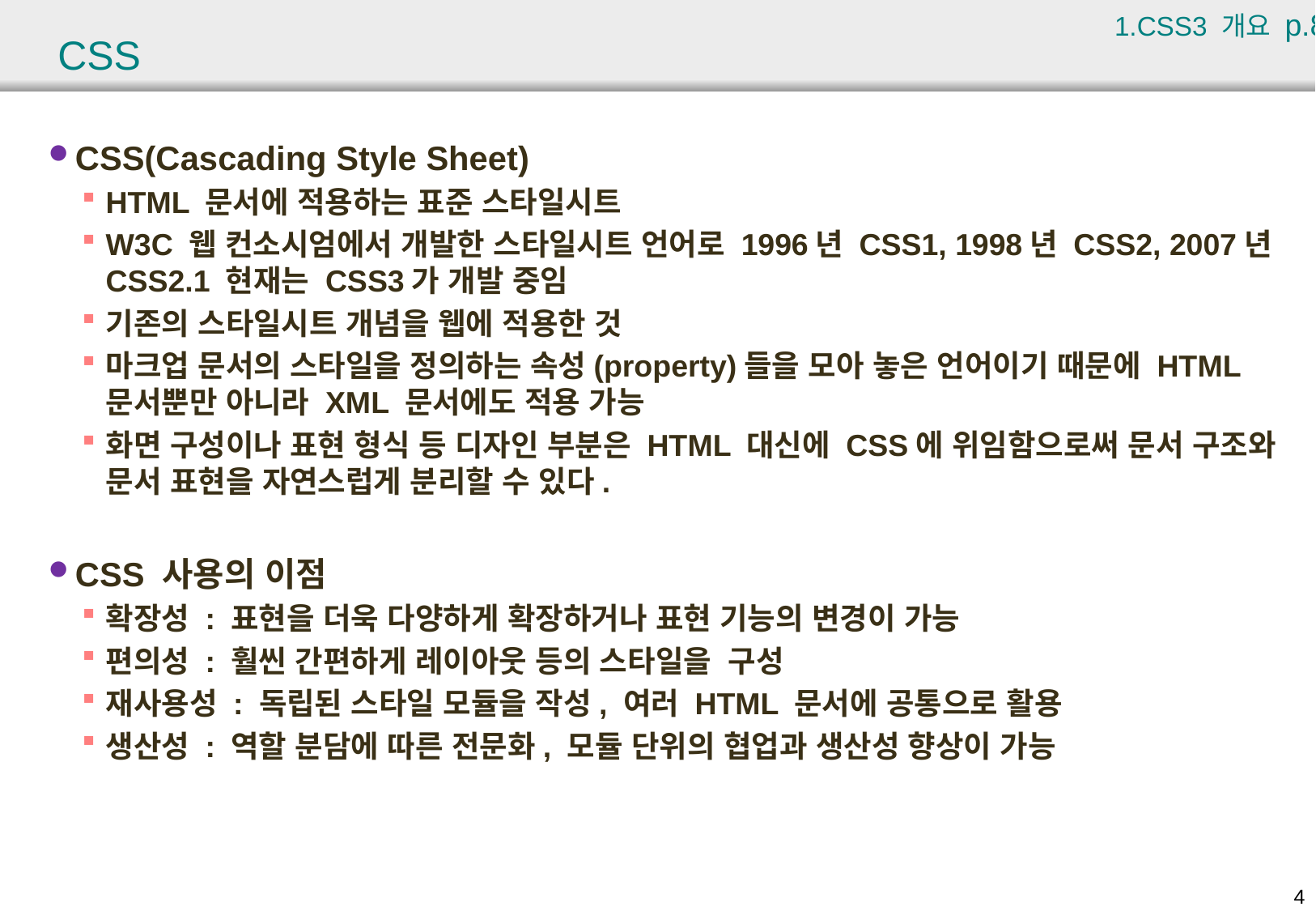

1.CSS3 개요 p.85
# CSS
CSS(Cascading Style Sheet)
HTML 문서에 적용하는 표준 스타일시트
W3C 웹 컨소시엄에서 개발한 스타일시트 언어로 1996년 CSS1, 1998년 CSS2, 2007년 CSS2.1 현재는 CSS3가 개발 중임
기존의 스타일시트 개념을 웹에 적용한 것
마크업 문서의 스타일을 정의하는 속성(property)들을 모아 놓은 언어이기 때문에 HTML 문서뿐만 아니라 XML 문서에도 적용 가능
화면 구성이나 표현 형식 등 디자인 부분은 HTML 대신에 CSS에 위임함으로써 문서 구조와 문서 표현을 자연스럽게 분리할 수 있다.

CSS 사용의 이점
확장성 : 표현을 더욱 다양하게 확장하거나 표현 기능의 변경이 가능
편의성 : 훨씬 간편하게 레이아웃 등의 스타일을  구성
재사용성 : 독립된 스타일 모듈을 작성, 여러 HTML 문서에 공통으로 활용
생산성 : 역할 분담에 따른 전문화, 모듈 단위의 협업과 생산성 향상이 가능